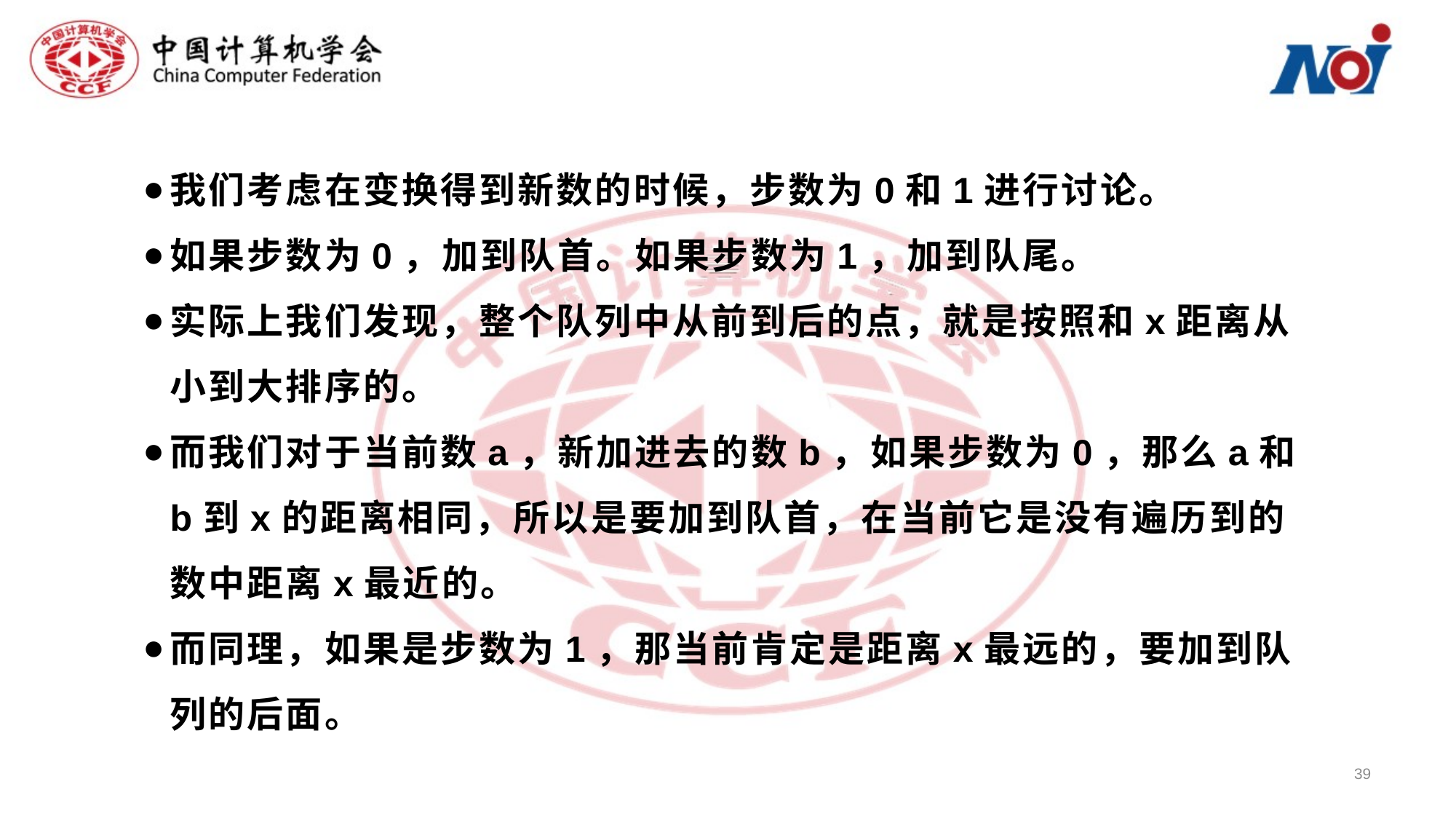

我们考虑在变换得到新数的时候，步数为0和1进行讨论。
如果步数为0，加到队首。如果步数为1，加到队尾。
实际上我们发现，整个队列中从前到后的点，就是按照和x距离从小到大排序的。
而我们对于当前数a，新加进去的数b，如果步数为0，那么a和b到x的距离相同，所以是要加到队首，在当前它是没有遍历到的数中距离x最近的。
而同理，如果是步数为1，那当前肯定是距离x最远的，要加到队列的后面。
39